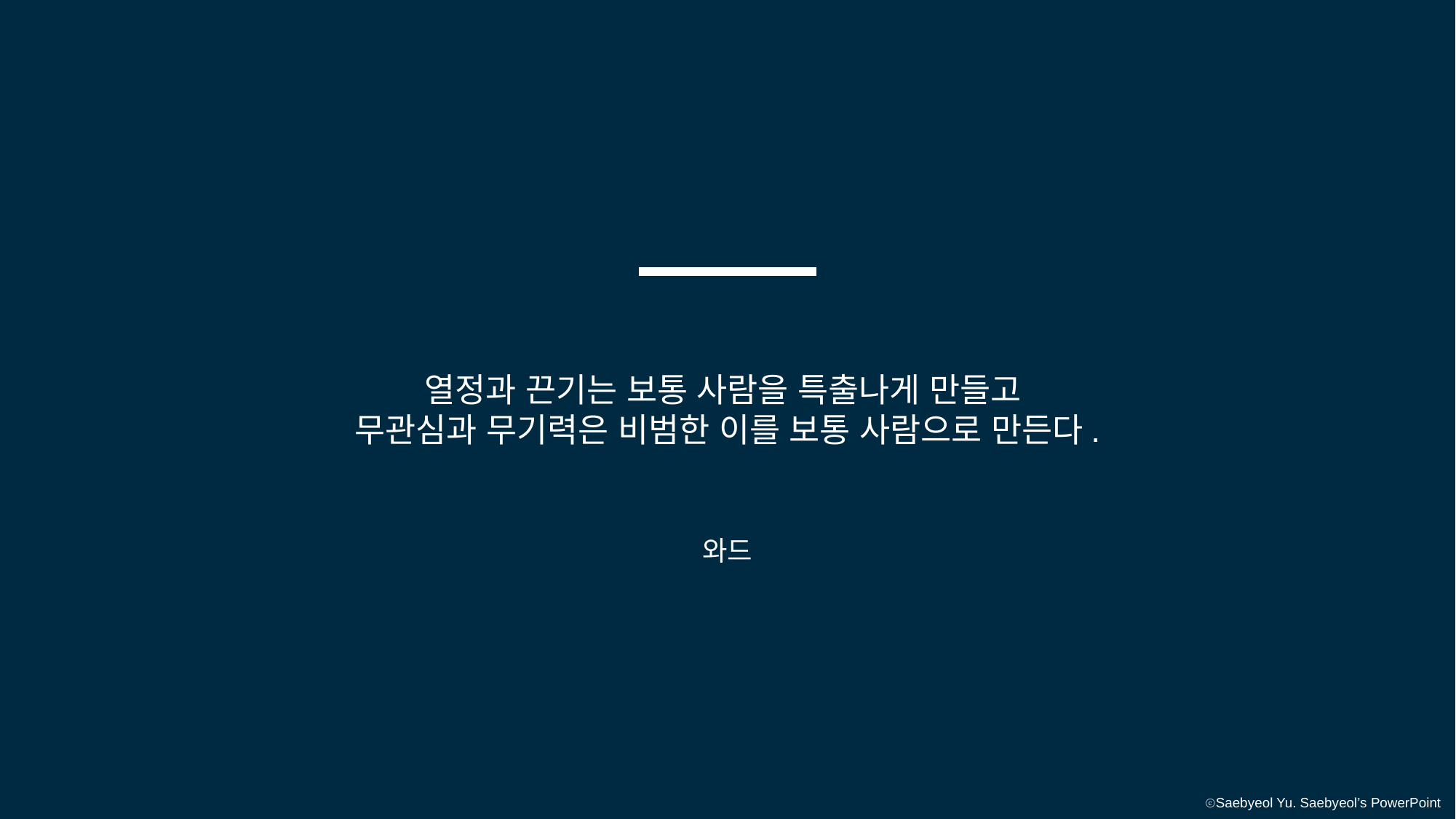

열정과 끈기는 보통 사람을 특출나게 만들고
무관심과 무기력은 비범한 이를 보통 사람으로 만든다.
와드